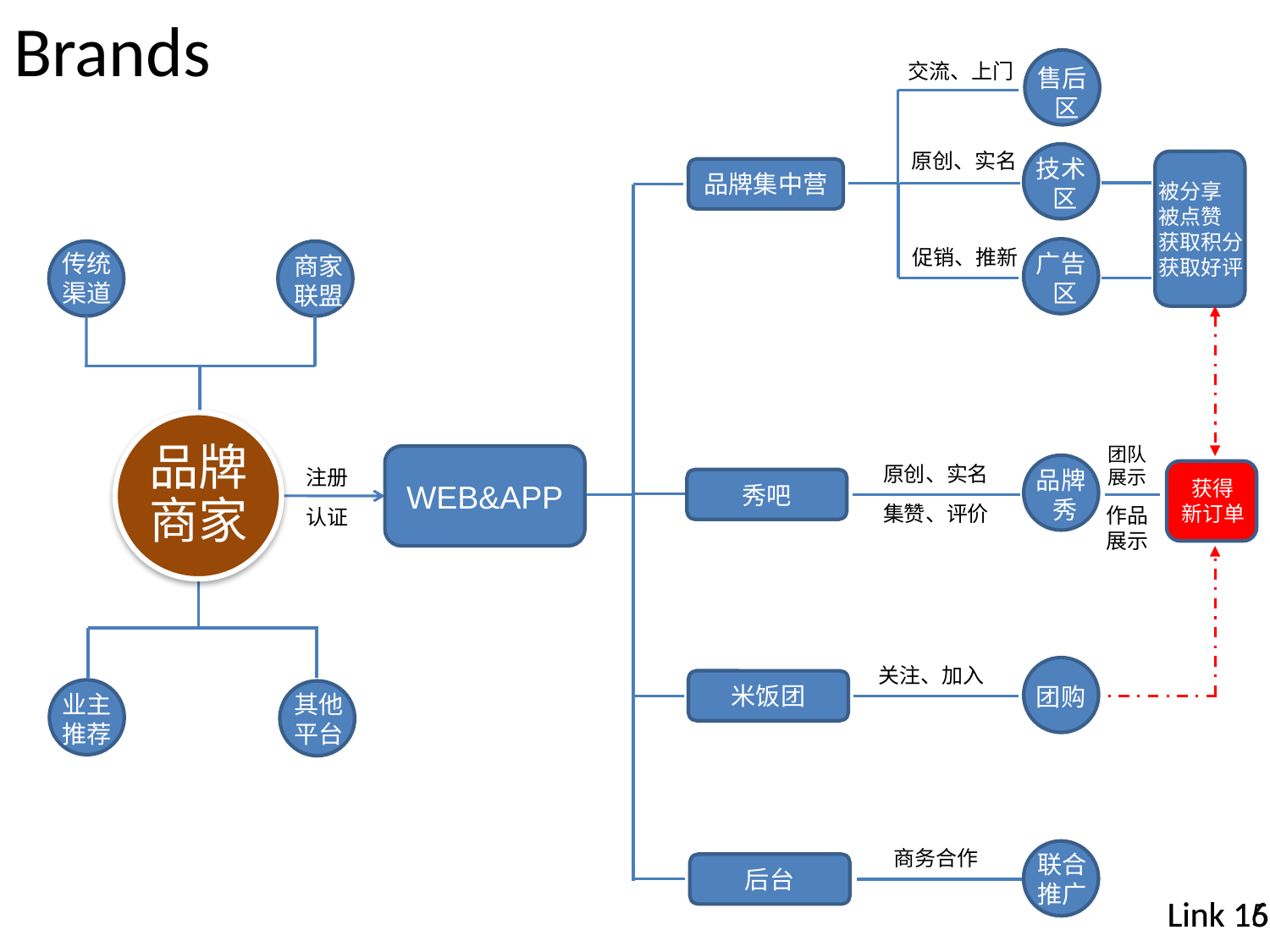

Brands

售后
  区
交流、上门
原创、实名

技术
  区
被分享
被点赞
获取积分
获取好评

品牌集中营
促销、推新

广告
  区

传统
渠道

商家
联盟

品牌商家
团队
展示
WEB&APP
原创、实名

品牌
  秀
注册

获得
新订单
秀吧
集赞、评价
作品
展示
认证
关注、加入

团购
米饭团

业主
推荐

其他
平台
商务合作

联合
推广
后台
Link 16
Link 15